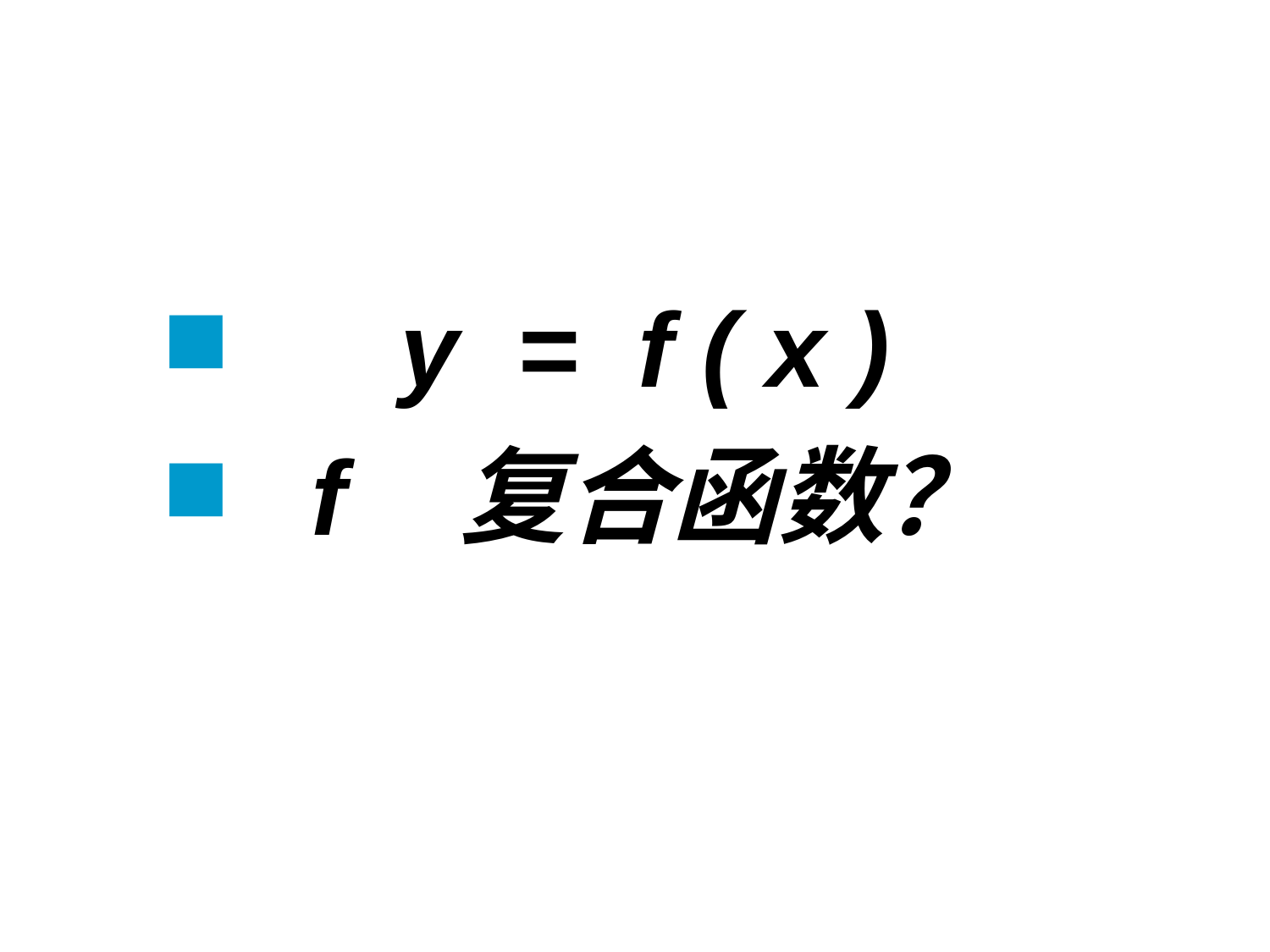

#
      y  =  f ( x )
   f   复合函数？